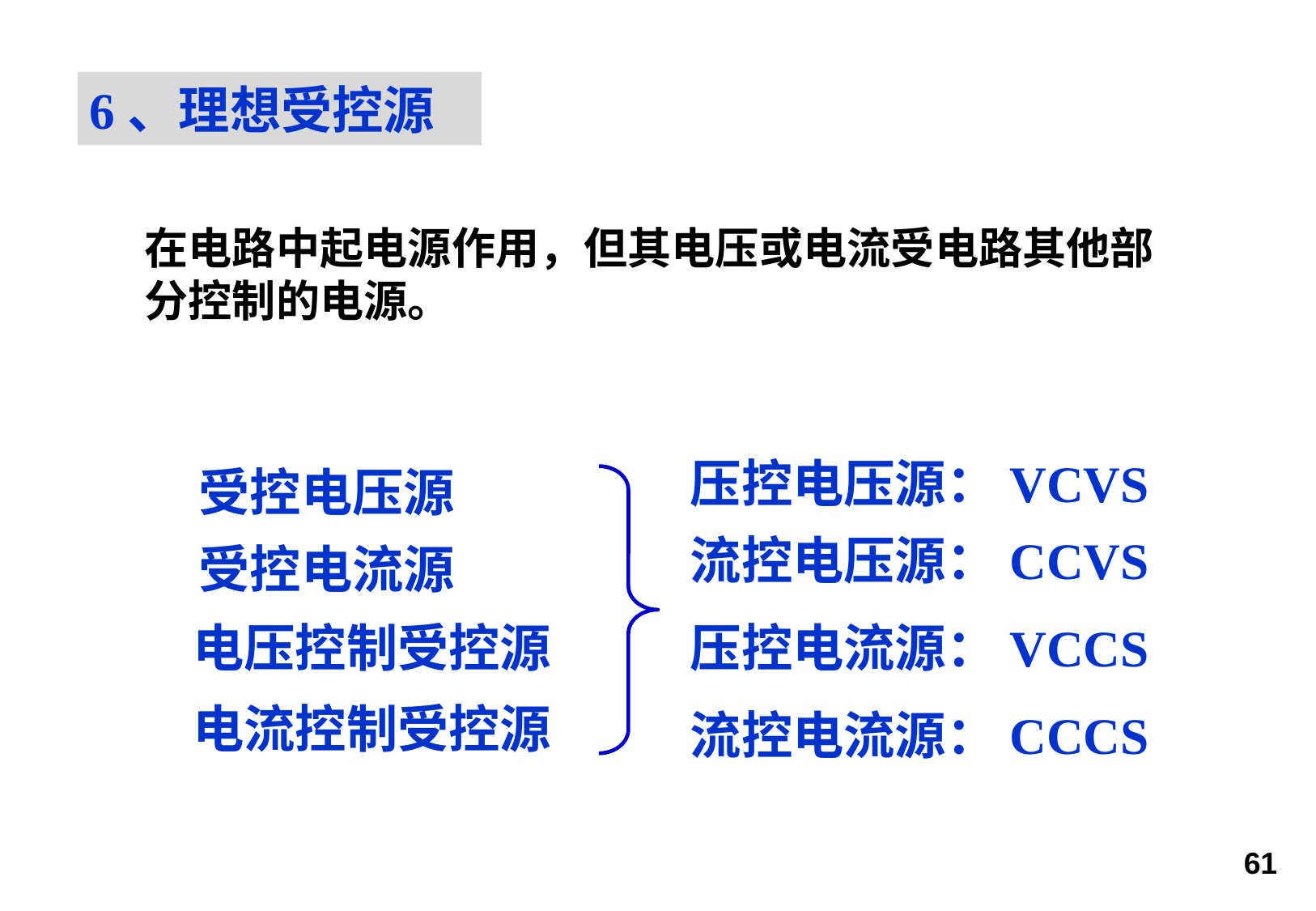

6、理想受控源
在电路中起电源作用，但其电压或电流受电路其他部分控制的电源。
压控电压源：VCVS
受控电压源
受控电流源

流控电压源：CCVS
压控电流源：VCCS
电压控制受控源
电流控制受控源
流控电流源：CCCS